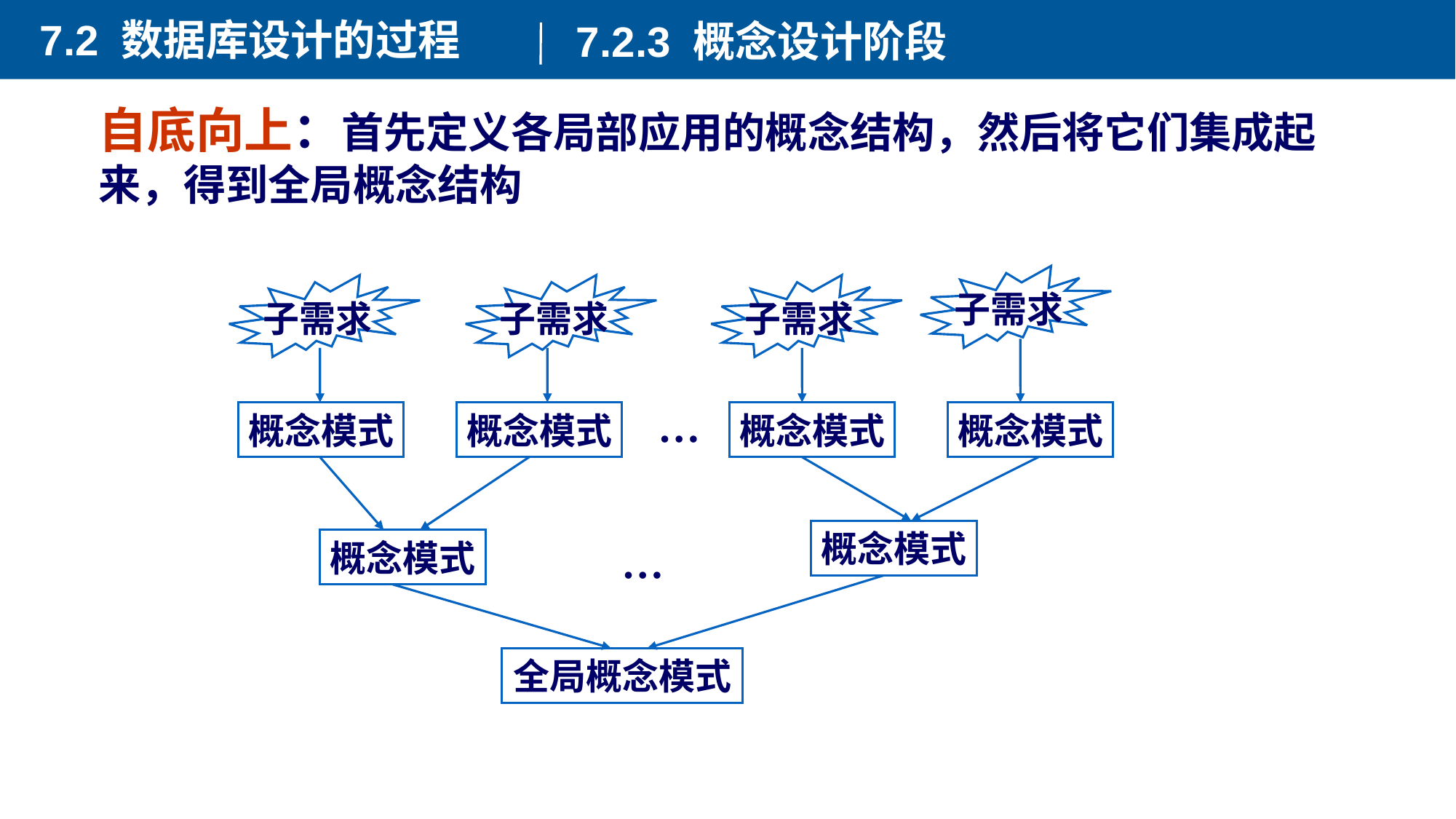

7.2 数据库设计的过程
7.2.3 概念设计阶段
自底向上：首先定义各局部应用的概念结构，然后将它们集成起来，得到全局概念结构

子需求
子需求
子需求
子需求

概念模式
概念模式
…
概念模式
概念模式

概念模式
概念模式
…

全局概念模式